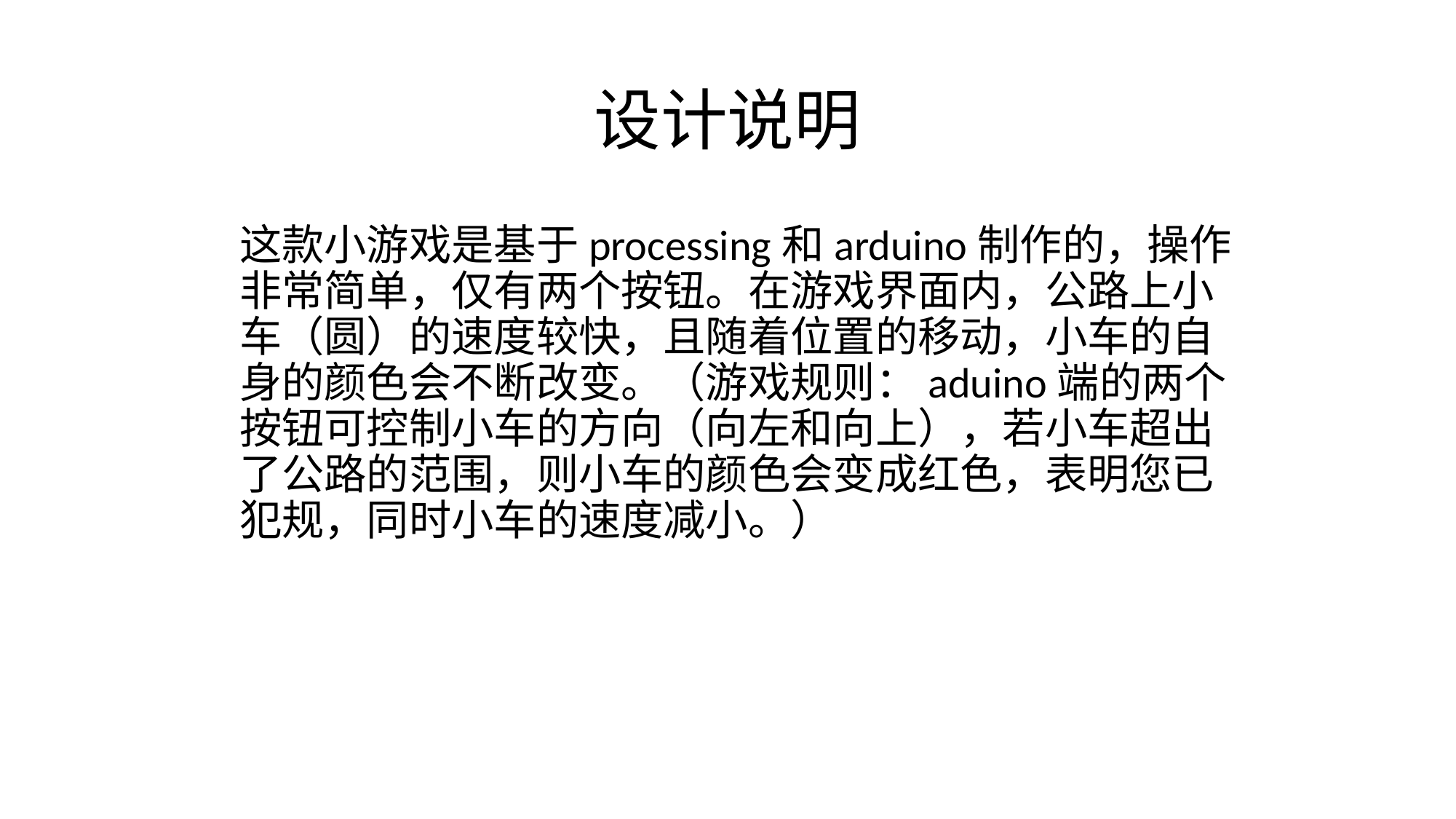

# 设计说明
这款小游戏是基于processing和arduino制作的，操作非常简单，仅有两个按钮。在游戏界面内，公路上小车（圆）的速度较快，且随着位置的移动，小车的自身的颜色会不断改变。（游戏规则：aduino端的两个按钮可控制小车的方向（向左和向上），若小车超出了公路的范围，则小车的颜色会变成红色，表明您已犯规，同时小车的速度减小。）